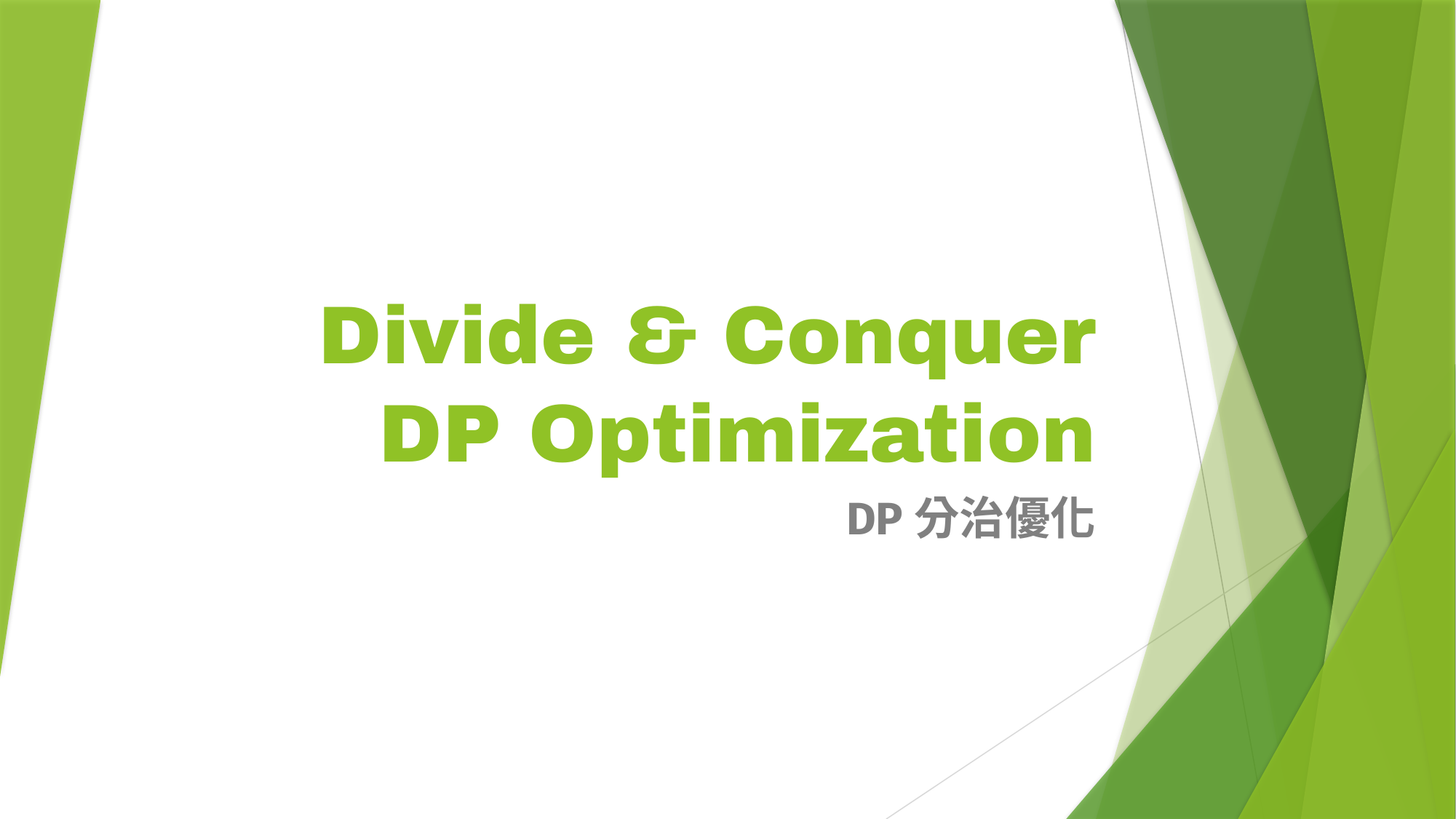

# Divide & Conquer DP Optimization
DP分治優化